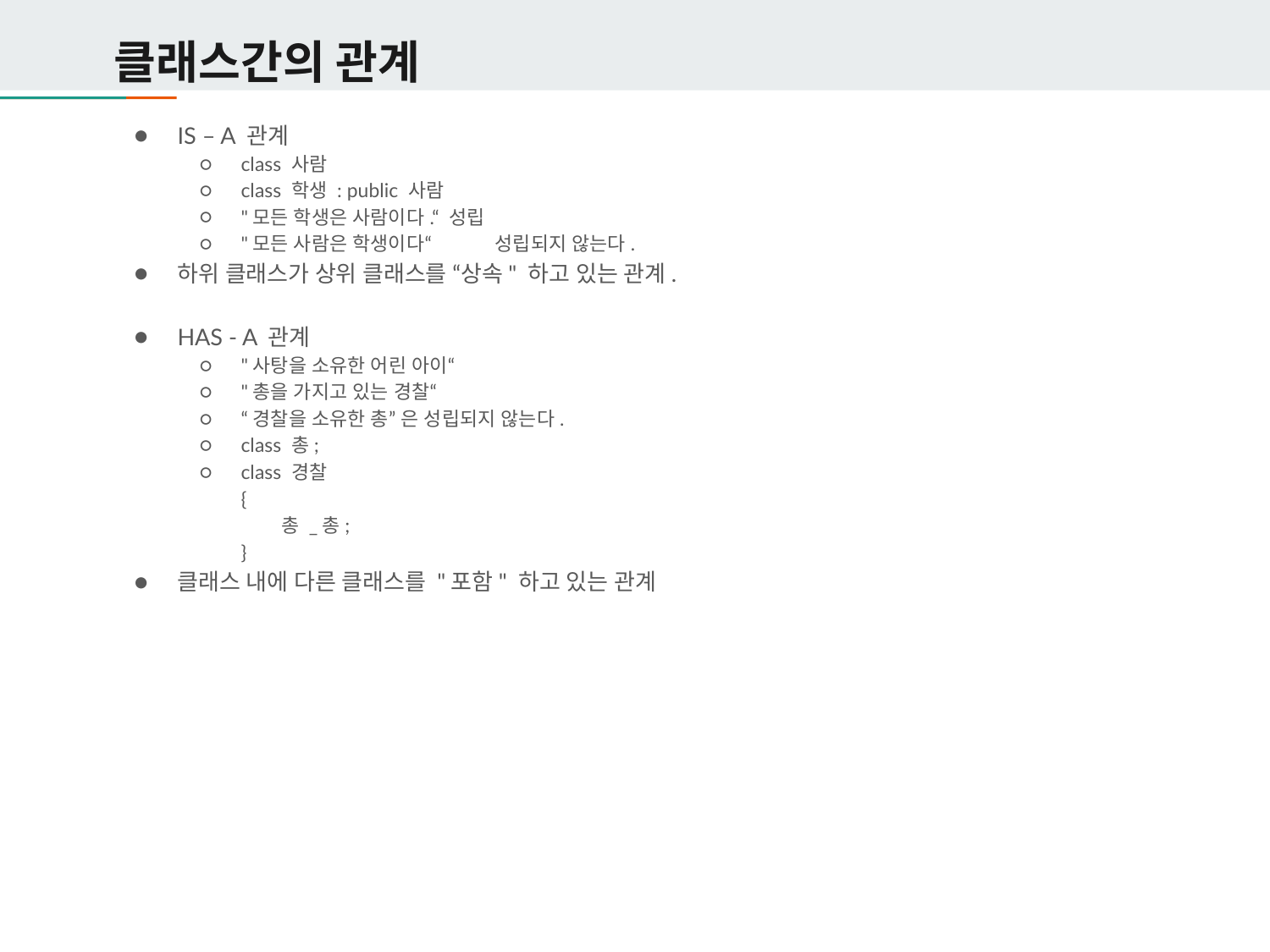

# 클래스간의 관계
IS – A 관계
class 사람
class 학생 : public 사람
"모든 학생은 사람이다.“ 성립
"모든 사람은 학생이다“	성립되지 않는다.
하위 클래스가 상위 클래스를 “상속" 하고 있는 관계.

HAS - A 관계
"사탕을 소유한 어린 아이“
"총을 가지고 있는 경찰“
“경찰을 소유한 총” 은 성립되지 않는다.
class 총;
class 경찰
{
       총 _총;
}
클래스 내에 다른 클래스를 "포함" 하고 있는 관계